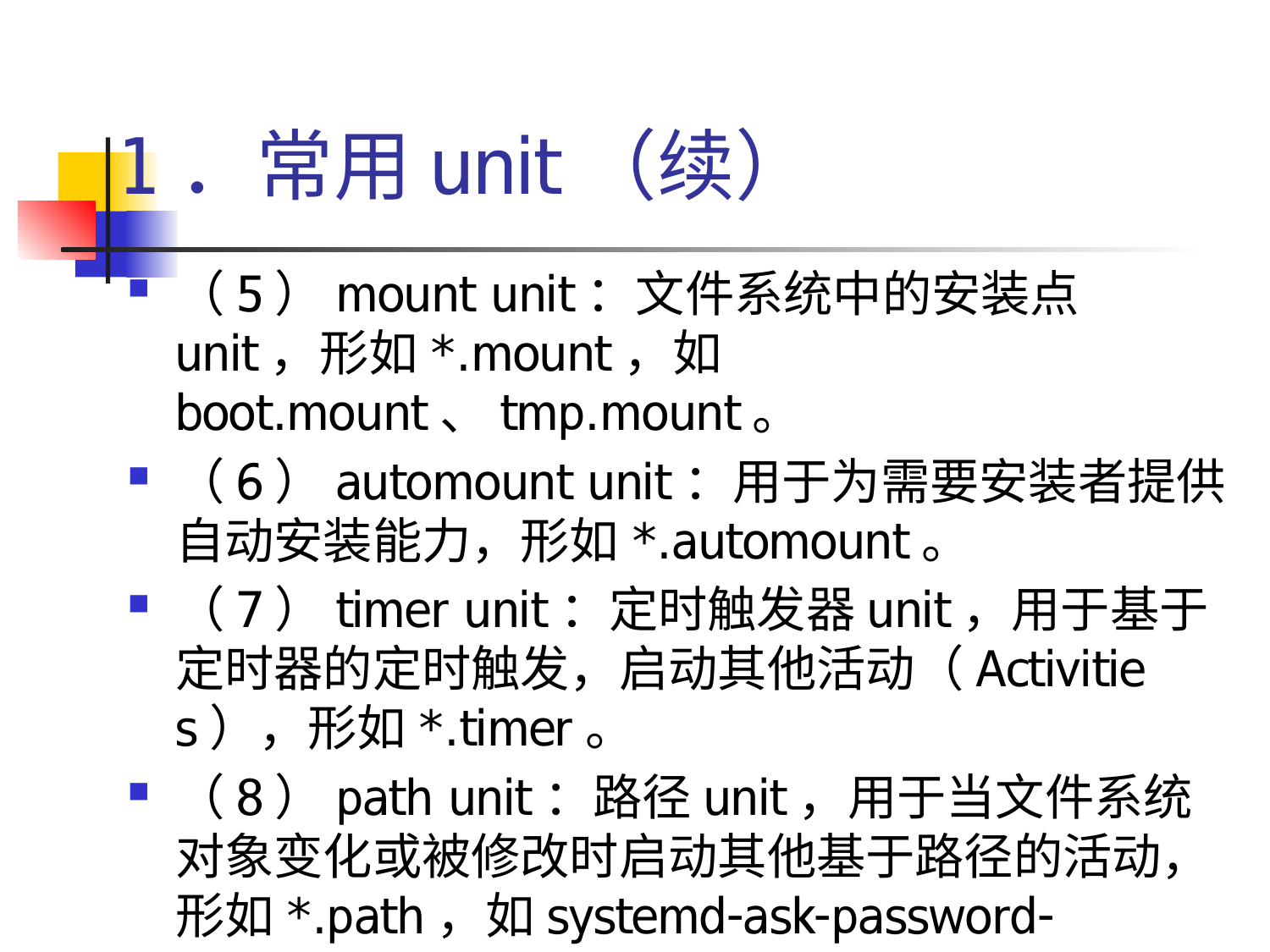

# 1．常用unit（续）
（5）mount unit：文件系统中的安装点unit，形如*.mount，如boot.mount、tmp.mount。
（6）automount unit：用于为需要安装者提供自动安装能力，形如*.automount。
（7）timer unit：定时触发器unit，用于基于定时器的定时触发，启动其他活动（Activities），形如*.timer。
（8）path unit：路径unit，用于当文件系统对象变化或被修改时启动其他基于路径的活动，形如*.path，如systemd-ask-password-wall.path。